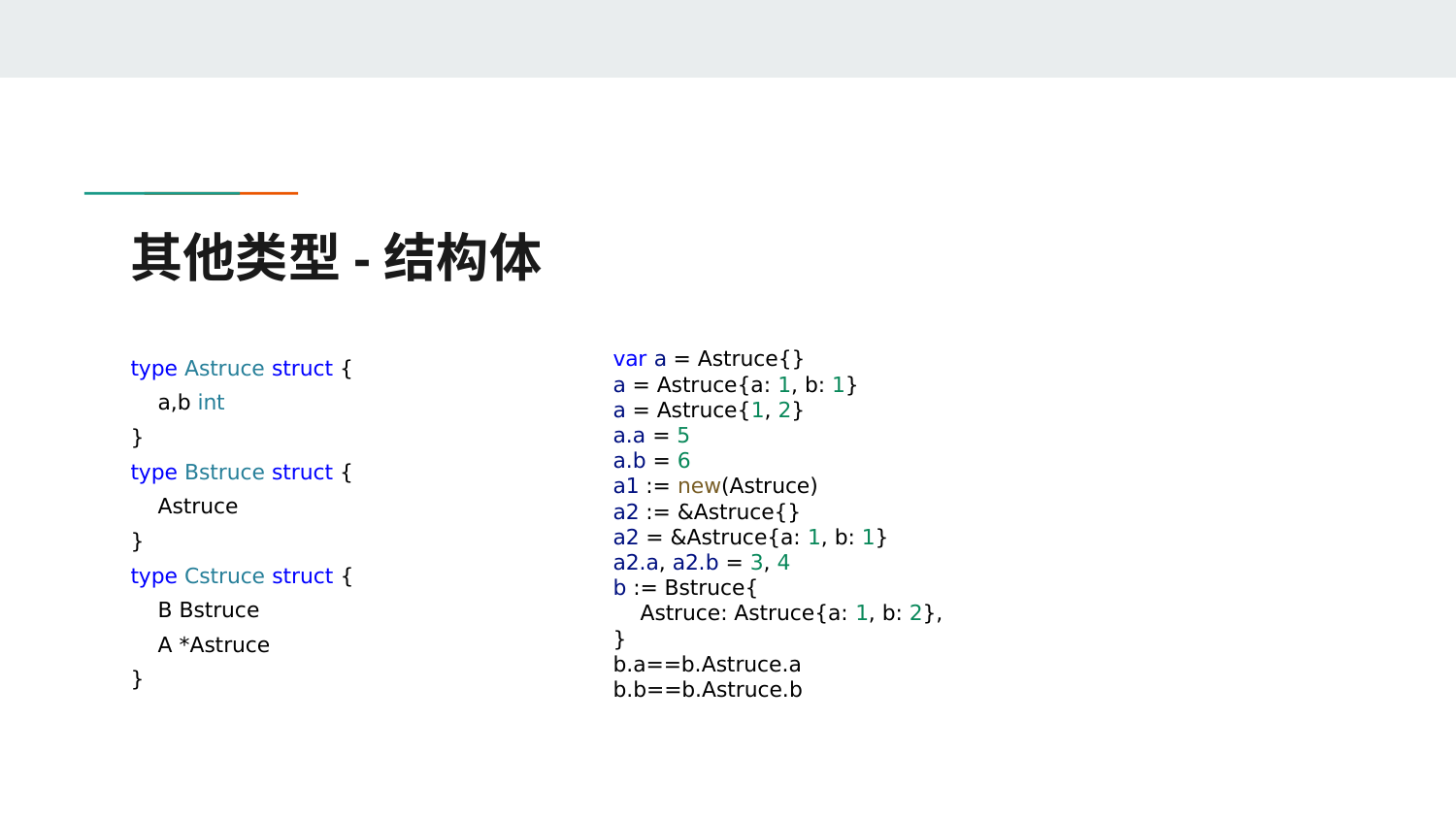

# 其他类型-结构体
type Astruce struct {
    a,b int
}
type Bstruce struct {
    Astruce
}
type Cstruce struct {
    B Bstruce
    A *Astruce
}

var a = Astruce{}
a = Astruce{a: 1, b: 1}
a = Astruce{1, 2}
a.a = 5
a.b = 6
a1 := new(Astruce)
a2 := &Astruce{}
a2 = &Astruce{a: 1, b: 1}
a2.a, a2.b = 3, 4
b := Bstruce{
    Astruce: Astruce{a: 1, b: 2},
}
b.a==b.Astruce.a
b.b==b.Astruce.b